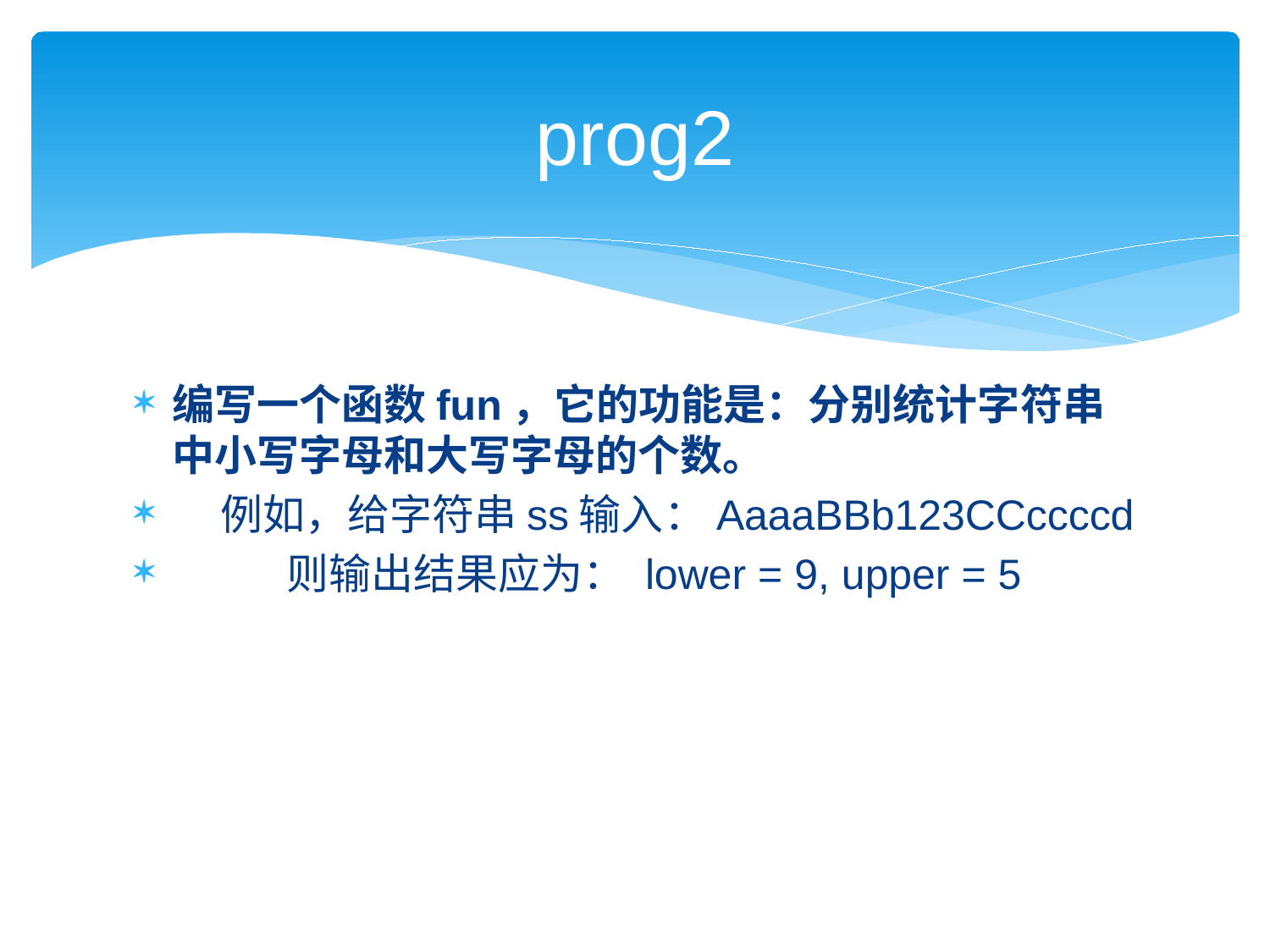

# prog2
编写一个函数fun，它的功能是：分别统计字符串中小写字母和大写字母的个数。
    例如，给字符串ss输入：AaaaBBb123CCccccd
           则输出结果应为： lower = 9, upper = 5